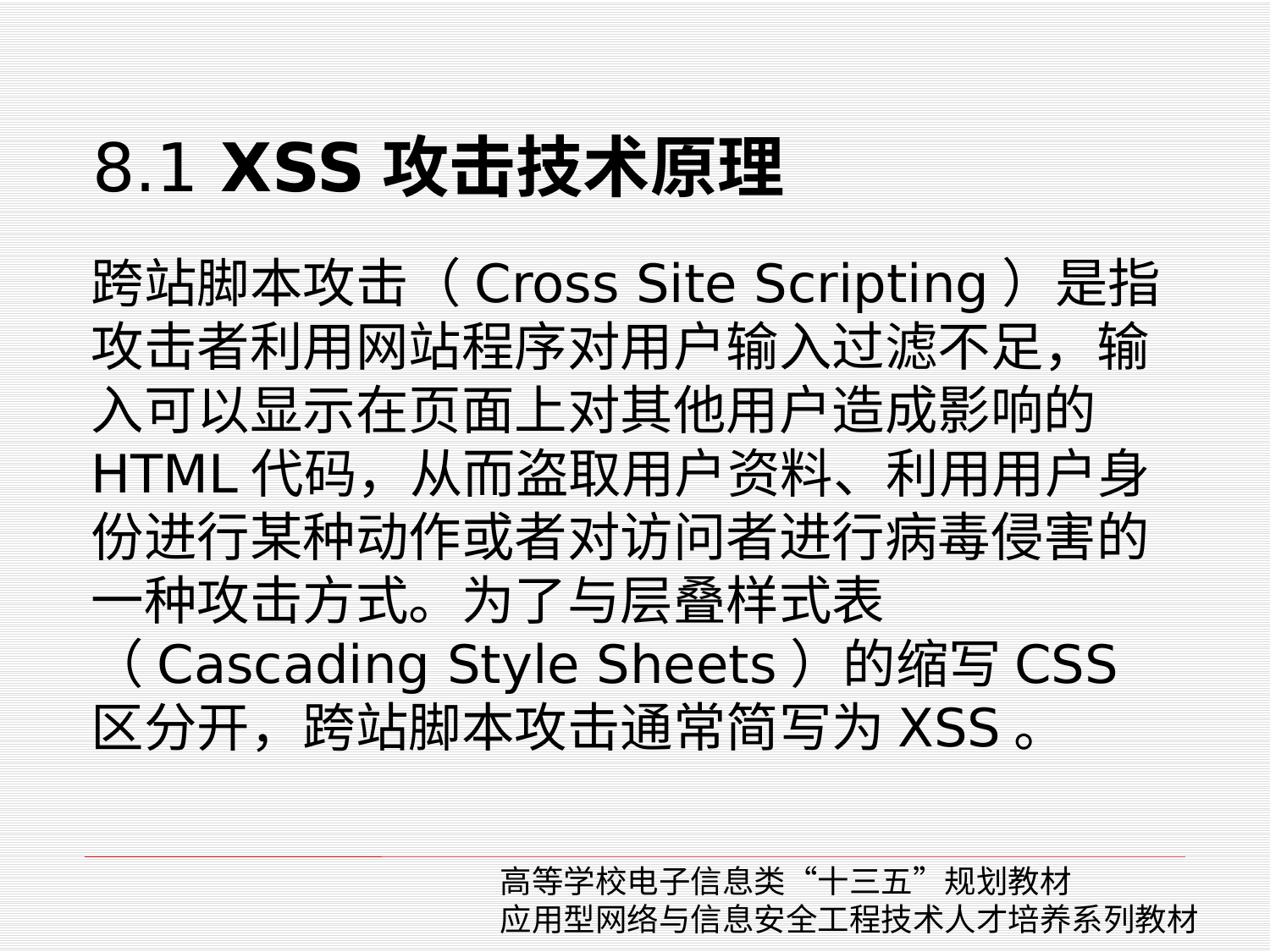

# 8.1 XSS攻击技术原理
跨站脚本攻击（Cross Site Scripting）是指攻击者利用网站程序对用户输入过滤不足，输入可以显示在页面上对其他用户造成影响的HTML代码，从而盗取用户资料、利用用户身份进行某种动作或者对访问者进行病毒侵害的一种攻击方式。为了与层叠样式表（Cascading Style Sheets）的缩写CSS区分开，跨站脚本攻击通常简写为XSS。

高等学校电子信息类“十三五”规划教材
应用型网络与信息安全工程技术人才培养系列教材